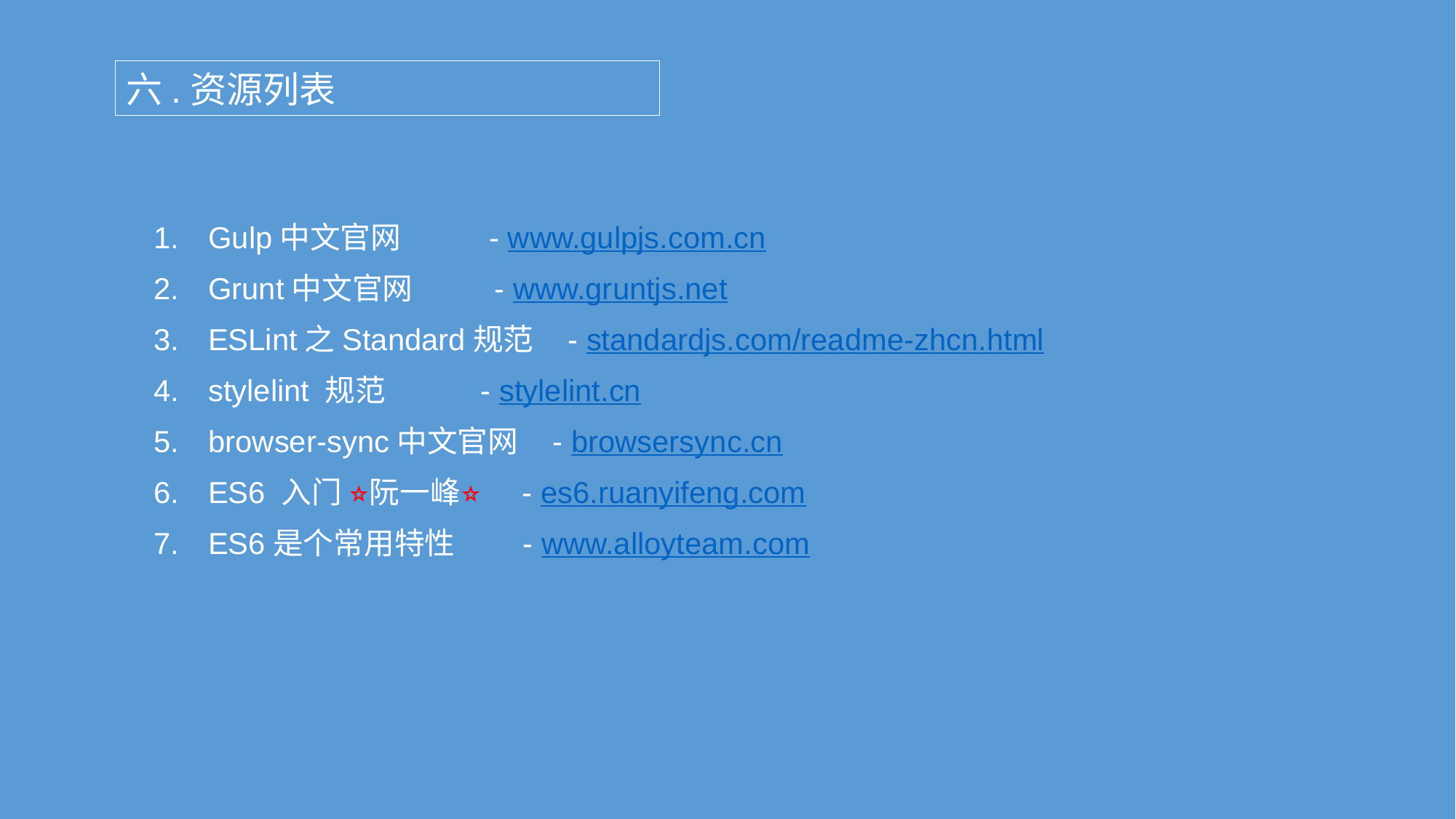

六.资源列表
Gulp中文官网            - www.gulpjs.com.cn
Grunt中文官网           - www.gruntjs.net
ESLint之Standard规范    - standardjs.com/readme-zhcn.html
stylelint 规范             - stylelint.cn
browser-sync中文官网    - browsersync.cn
ES6 入门 ⭐阮一峰⭐     - es6.ruanyifeng.com
ES6是个常用特性         - www.alloyteam.com